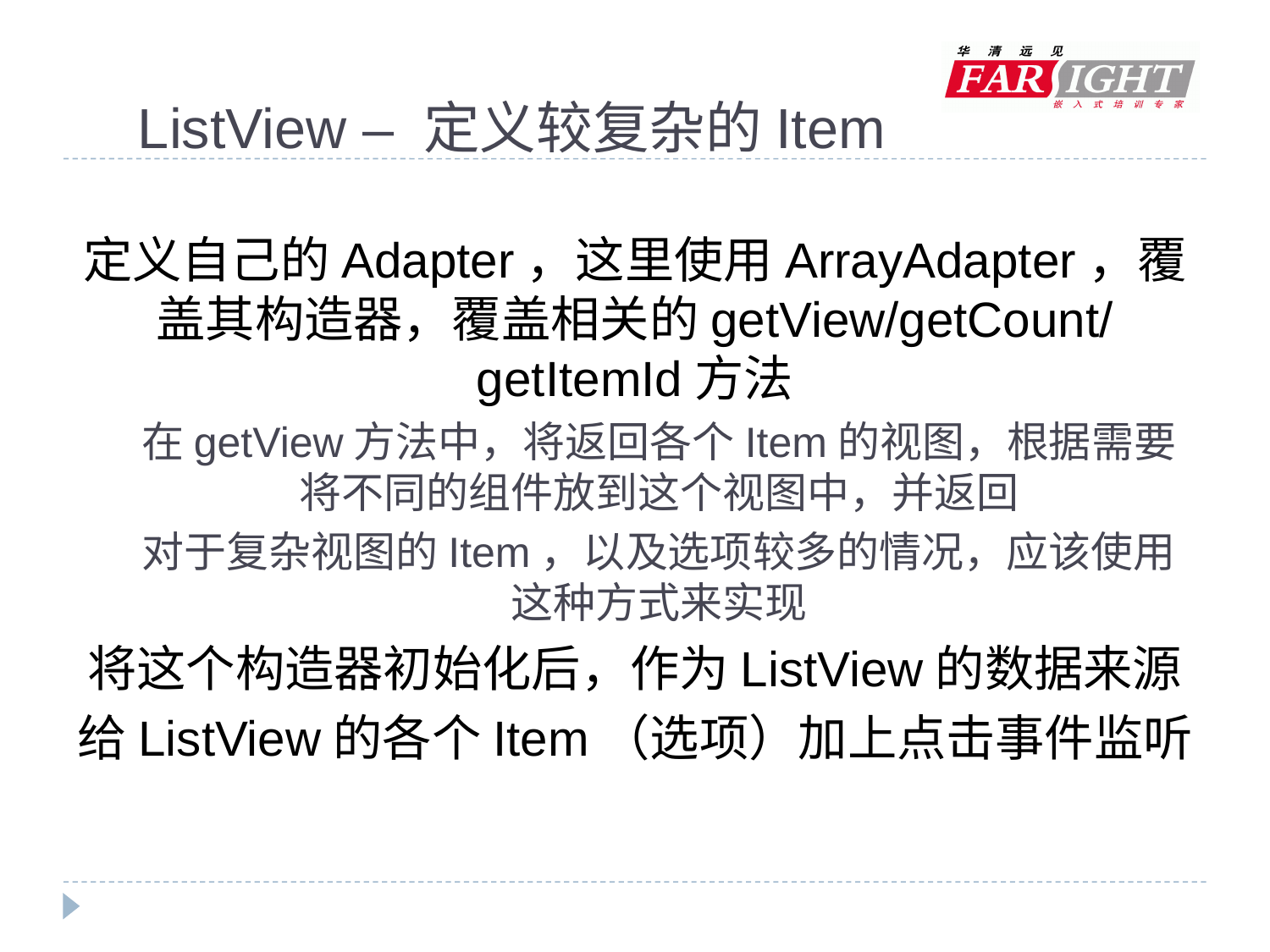

# ListView – 定义较复杂的Item
定义自己的Adapter，这里使用ArrayAdapter，覆盖其构造器，覆盖相关的getView/getCount/getItemId方法
在getView方法中，将返回各个Item的视图，根据需要将不同的组件放到这个视图中，并返回
对于复杂视图的Item，以及选项较多的情况，应该使用这种方式来实现
将这个构造器初始化后，作为ListView的数据来源
给ListView的各个Item（选项）加上点击事件监听
76